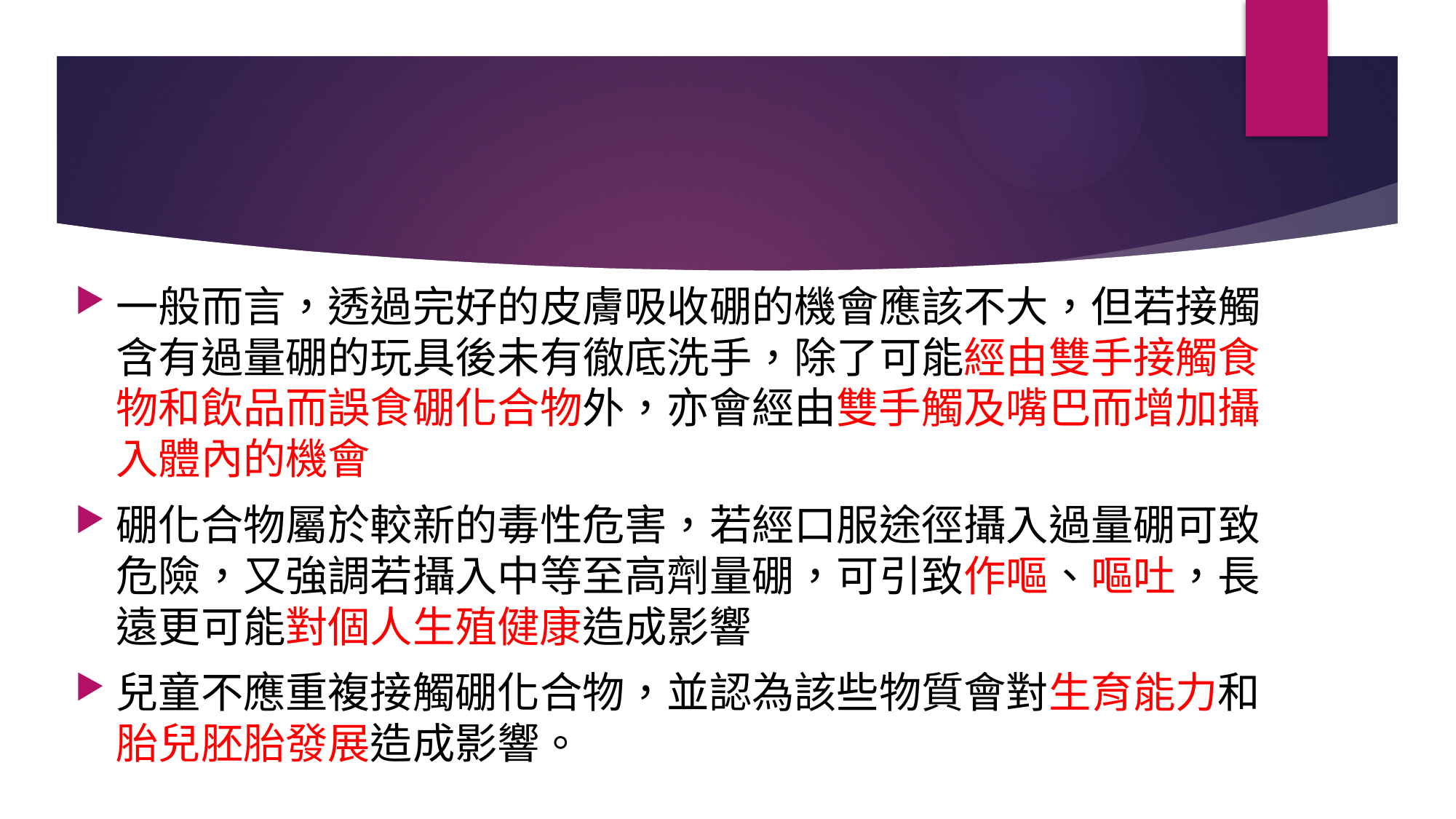

#
一般而言，透過完好的皮膚吸收硼的機會應該不大，但若接觸含有過量硼的玩具後未有徹底洗手，除了可能經由雙手接觸食物和飲品而誤食硼化合物外，亦會經由雙手觸及嘴巴而增加攝入體內的機會
硼化合物屬於較新的毒性危害，若經口服途徑攝入過量硼可致危險，又強調若攝入中等至高劑量硼，可引致作嘔、嘔吐，長遠更可能對個人生殖健康造成影響
兒童不應重複接觸硼化合物，並認為該些物質會對生育能力和胎兒胚胎發展造成影響。